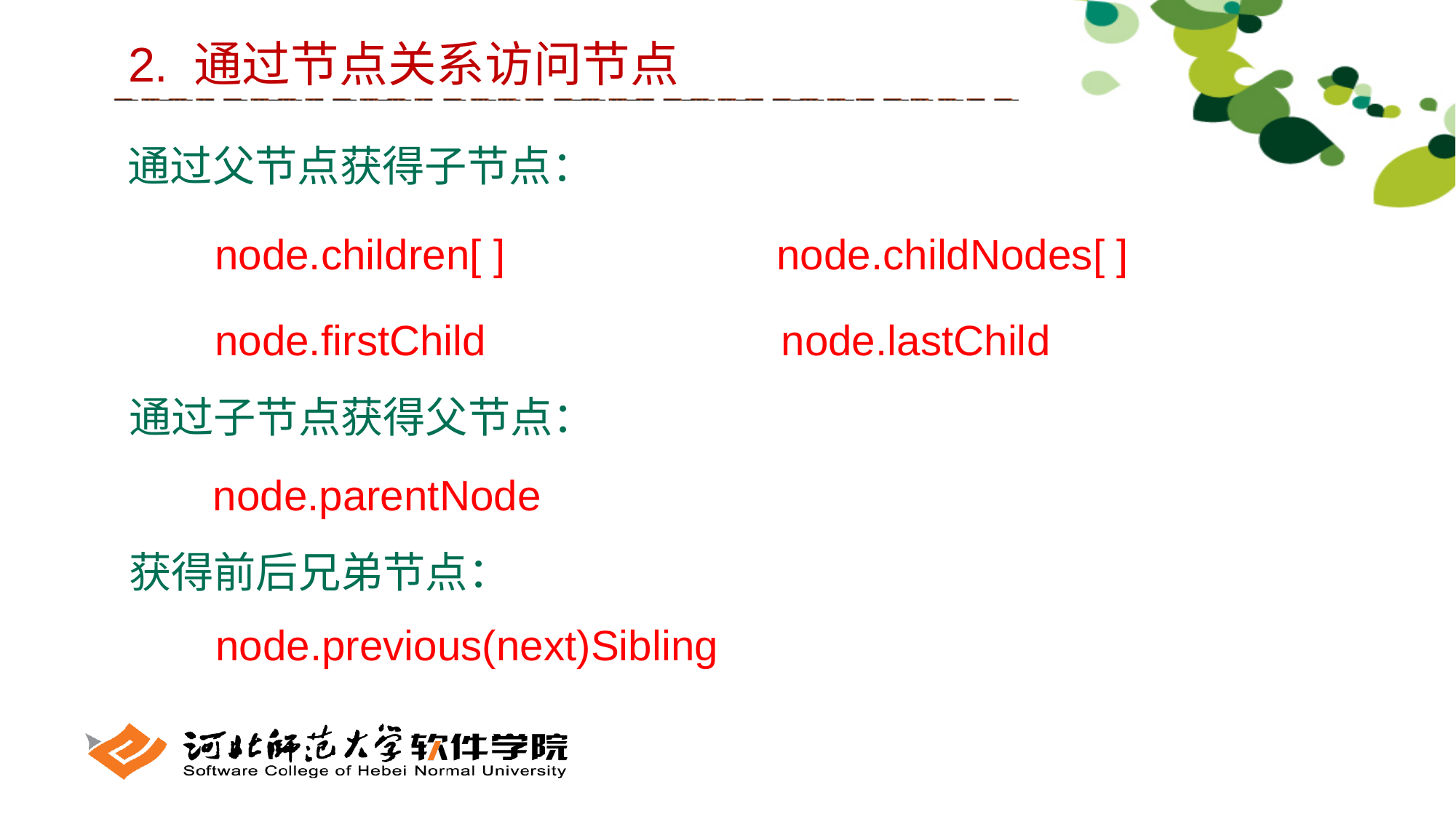

2. 通过节点关系访问节点
通过父节点获得子节点：
node.children[ ]                       node.childNodes[ ]
node.firstChild                         node.lastChild
通过子节点获得父节点：
node.parentNode
获得前后兄弟节点：
node.previous(next)Sibling